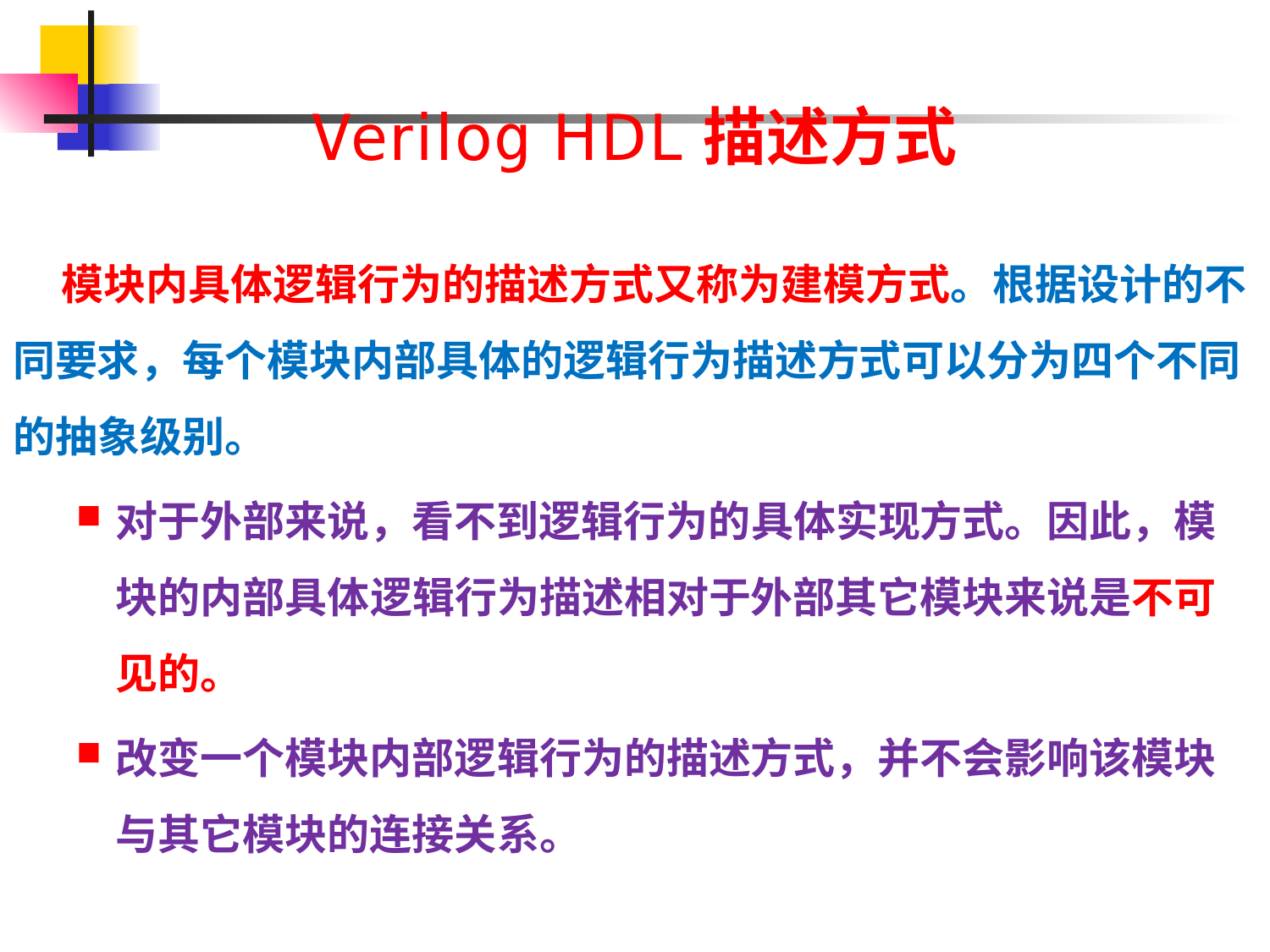

# Verilog HDL描述方式
    模块内具体逻辑行为的描述方式又称为建模方式。根据设计的不同要求，每个模块内部具体的逻辑行为描述方式可以分为四个不同的抽象级别。
对于外部来说，看不到逻辑行为的具体实现方式。因此，模块的内部具体逻辑行为描述相对于外部其它模块来说是不可见的。
改变一个模块内部逻辑行为的描述方式，并不会影响该模块与其它模块的连接关系。